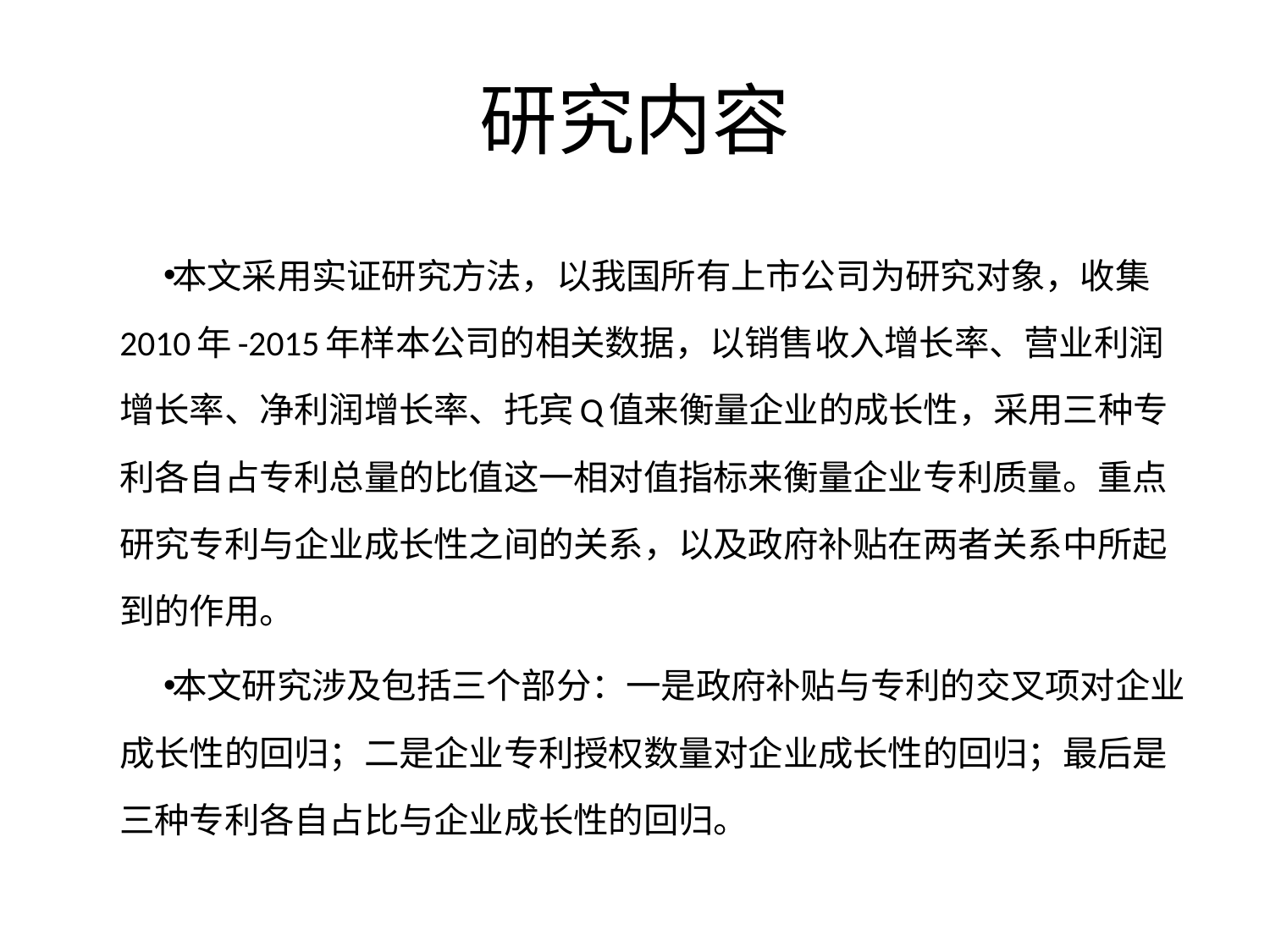

# 研究内容
本文采用实证研究方法，以我国所有上市公司为研究对象，收集2010年-2015年样本公司的相关数据，以销售收入增长率、营业利润增长率、净利润增长率、托宾Q值来衡量企业的成长性，采用三种专利各自占专利总量的比值这一相对值指标来衡量企业专利质量。重点研究专利与企业成长性之间的关系，以及政府补贴在两者关系中所起到的作用。
本文研究涉及包括三个部分：一是政府补贴与专利的交叉项对企业成长性的回归；二是企业专利授权数量对企业成长性的回归；最后是三种专利各自占比与企业成长性的回归。